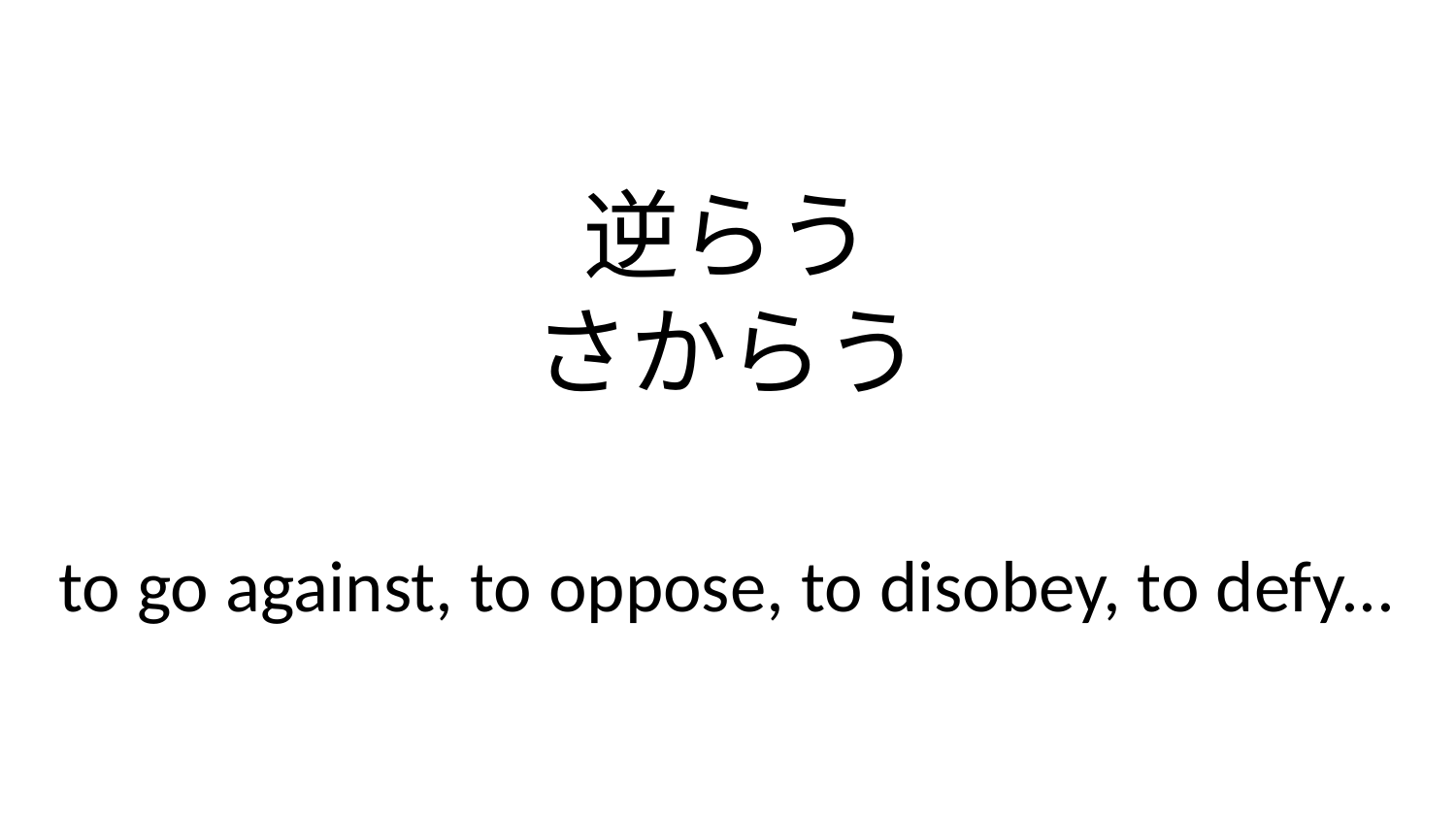

逆らう
さからう
to go against, to oppose, to disobey, to defy...